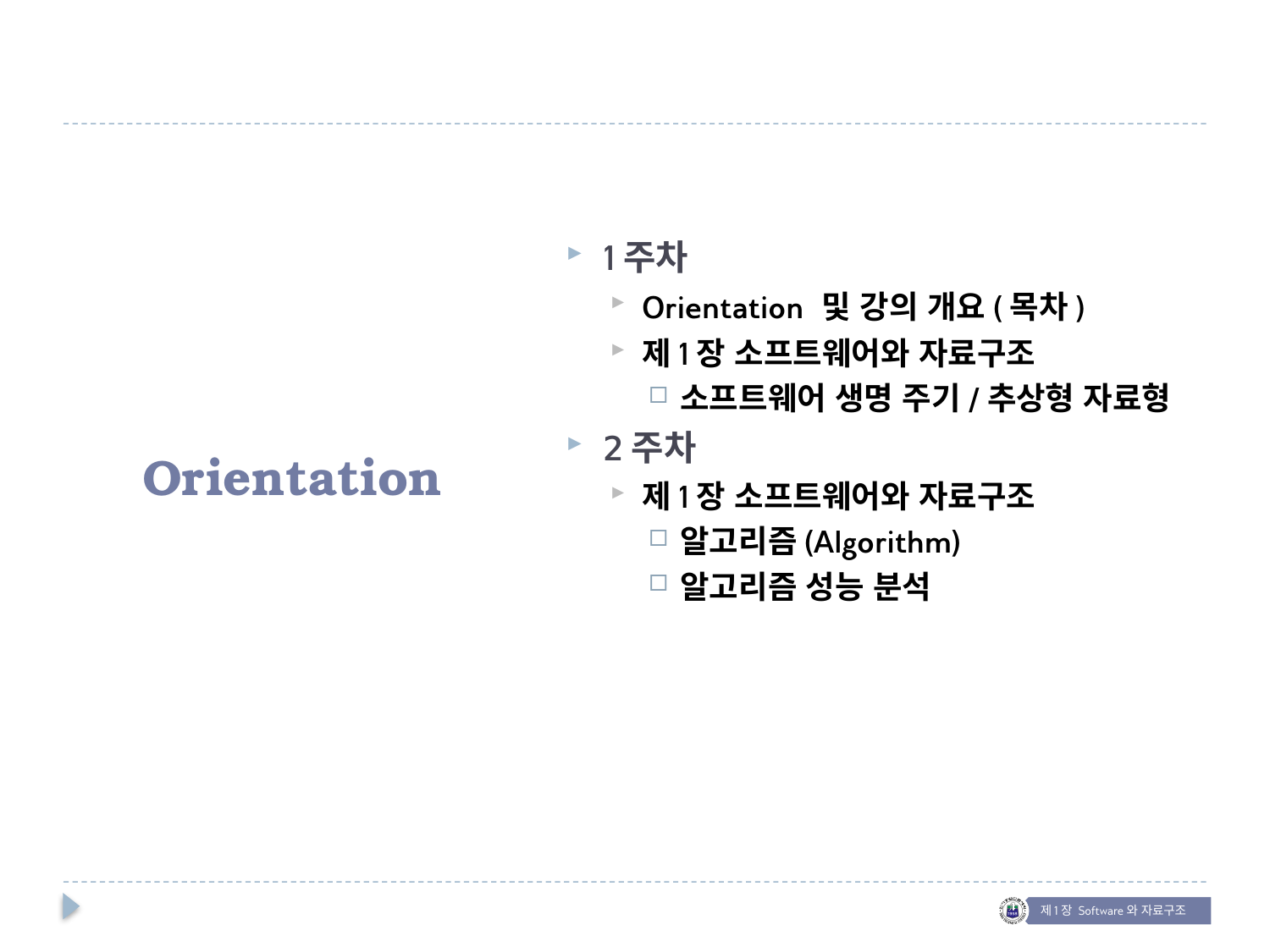

Orientation
1주차
Orientation 및 강의 개요(목차)
제1장 소프트웨어와 자료구조
소프트웨어 생명 주기/추상형 자료형
2주차
제1장 소프트웨어와 자료구조
알고리즘(Algorithm)
알고리즘 성능 분석